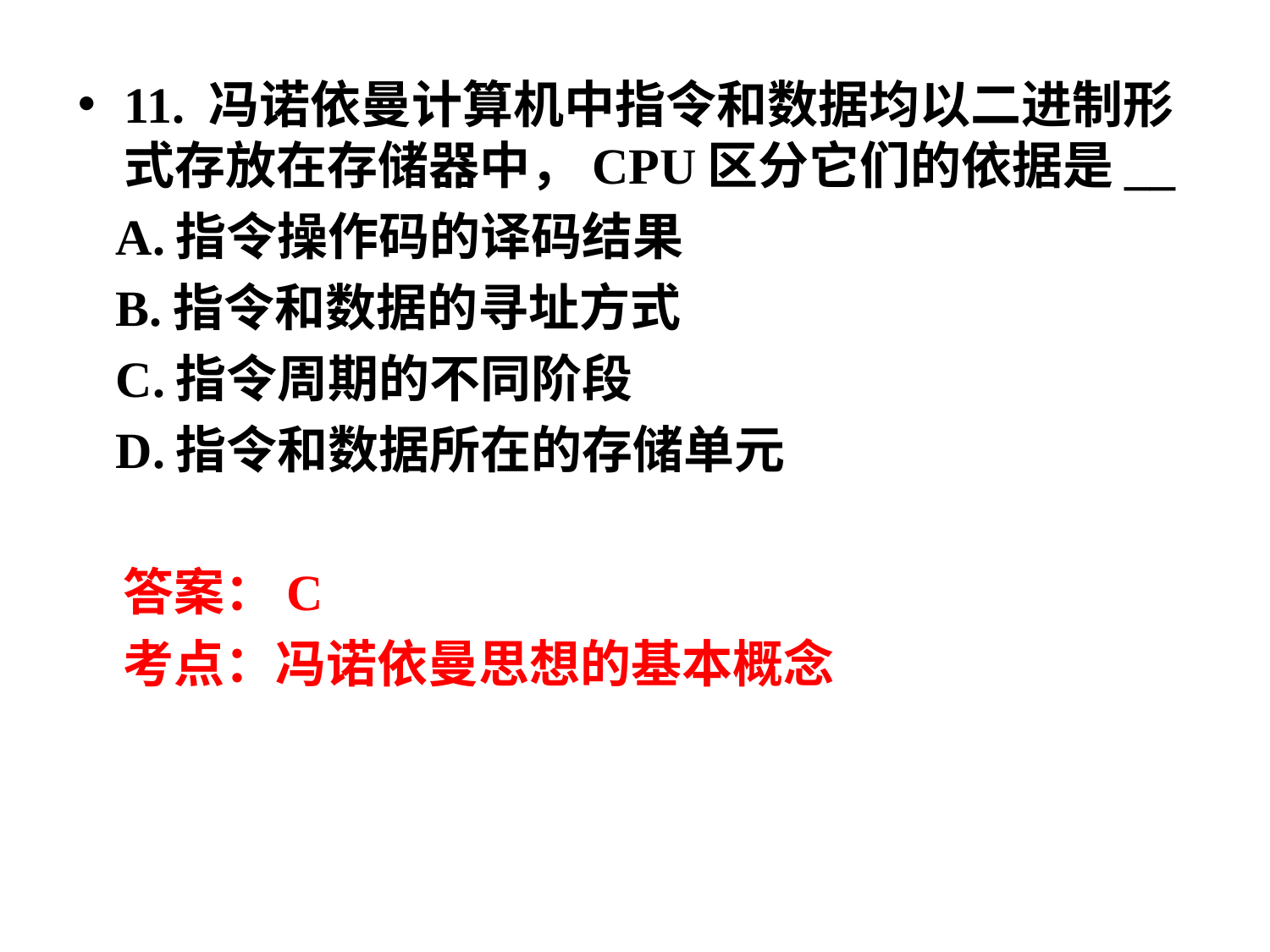

11. 冯诺依曼计算机中指令和数据均以二进制形式存放在存储器中，CPU区分它们的依据是__
   A.指令操作码的译码结果
   B.指令和数据的寻址方式
   C.指令周期的不同阶段
   D.指令和数据所在的存储单元

   答案：C
   考点：冯诺依曼思想的基本概念